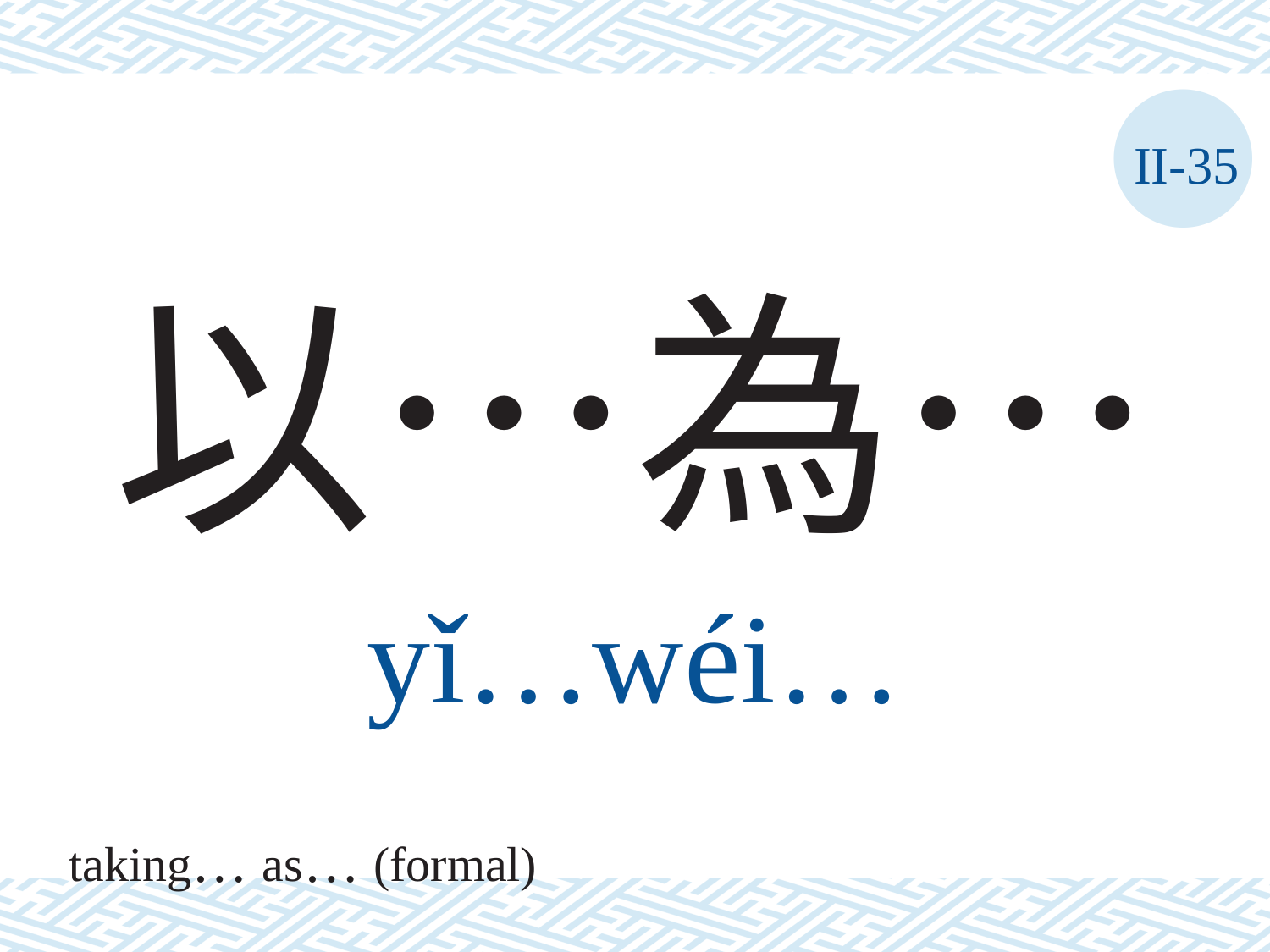

II-35
# 以…為…
yǐ…wéi…
taking… as… (formal)